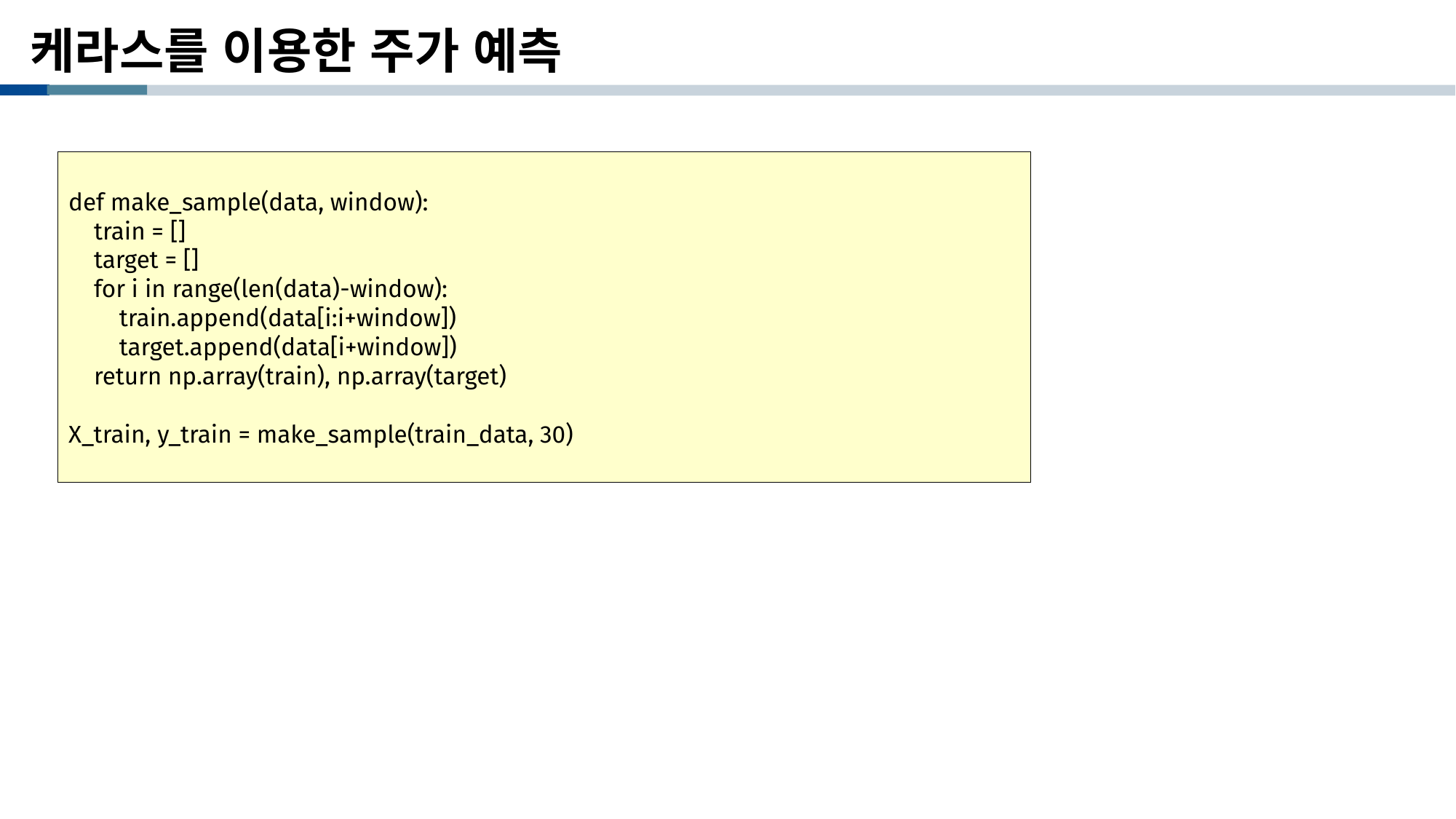

# 케라스를 이용한 주가 예측

def make_sample(data, window):
    train = []
    target = []
    for i in range(len(data)-window):
        train.append(data[i:i+window])
        target.append(data[i+window])
    return np.array(train), np.array(target)

X_train, y_train = make_sample(train_data, 30)